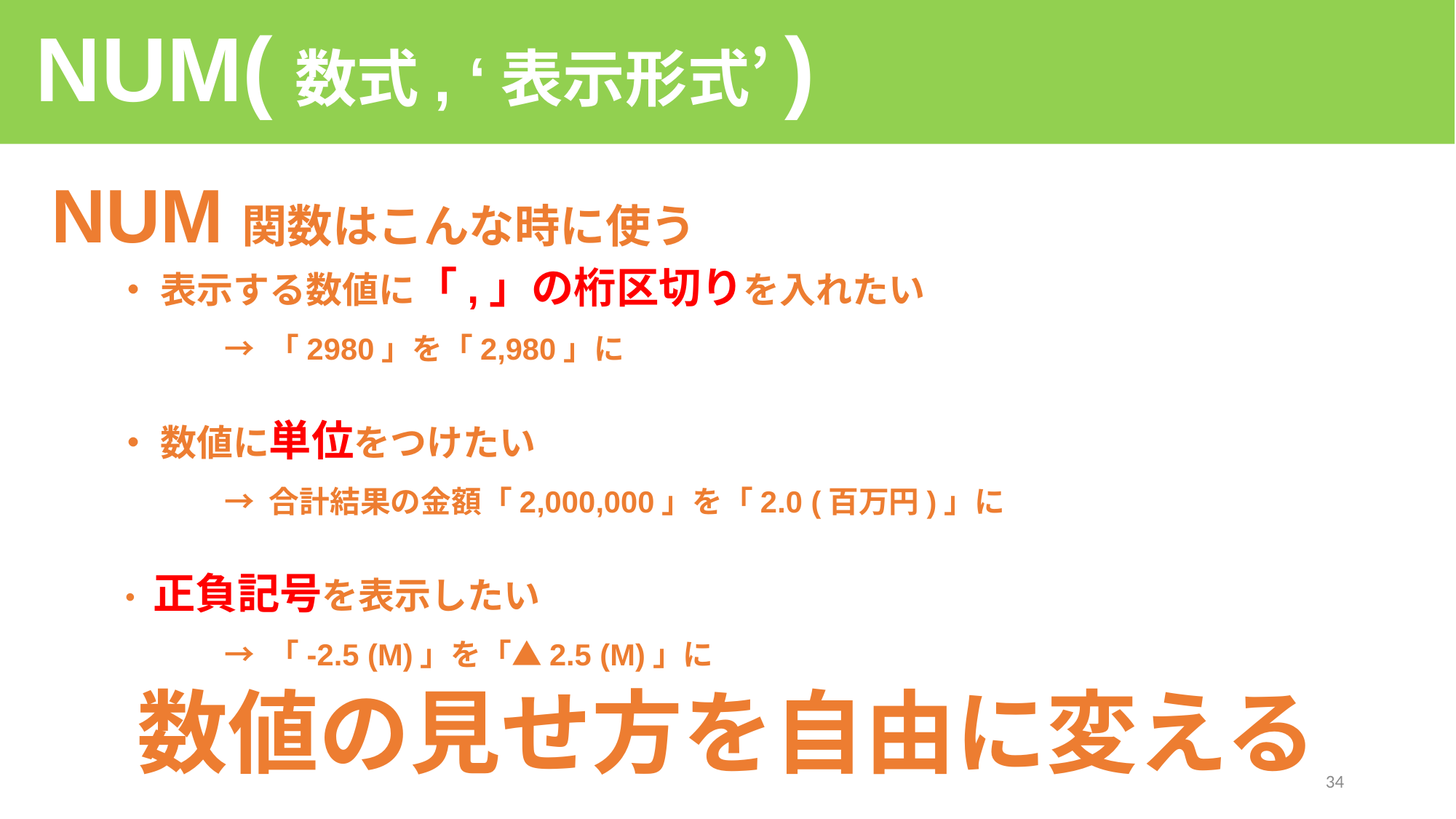

NUM(数式, ‘表示形式’)
NUM関数はこんな時に使う
・ 表示する数値に「,」の桁区切りを入れたい
	→ 「2980」を「2,980」に

・ 数値に単位をつけたい
	→ 合計結果の金額「2,000,000」を「2.0 (百万円)」に

・ 正負記号を表示したい
	→ 「-2.5 (M)」を「▲2.5 (M)」に
数値の見せ方を自由に変える
34